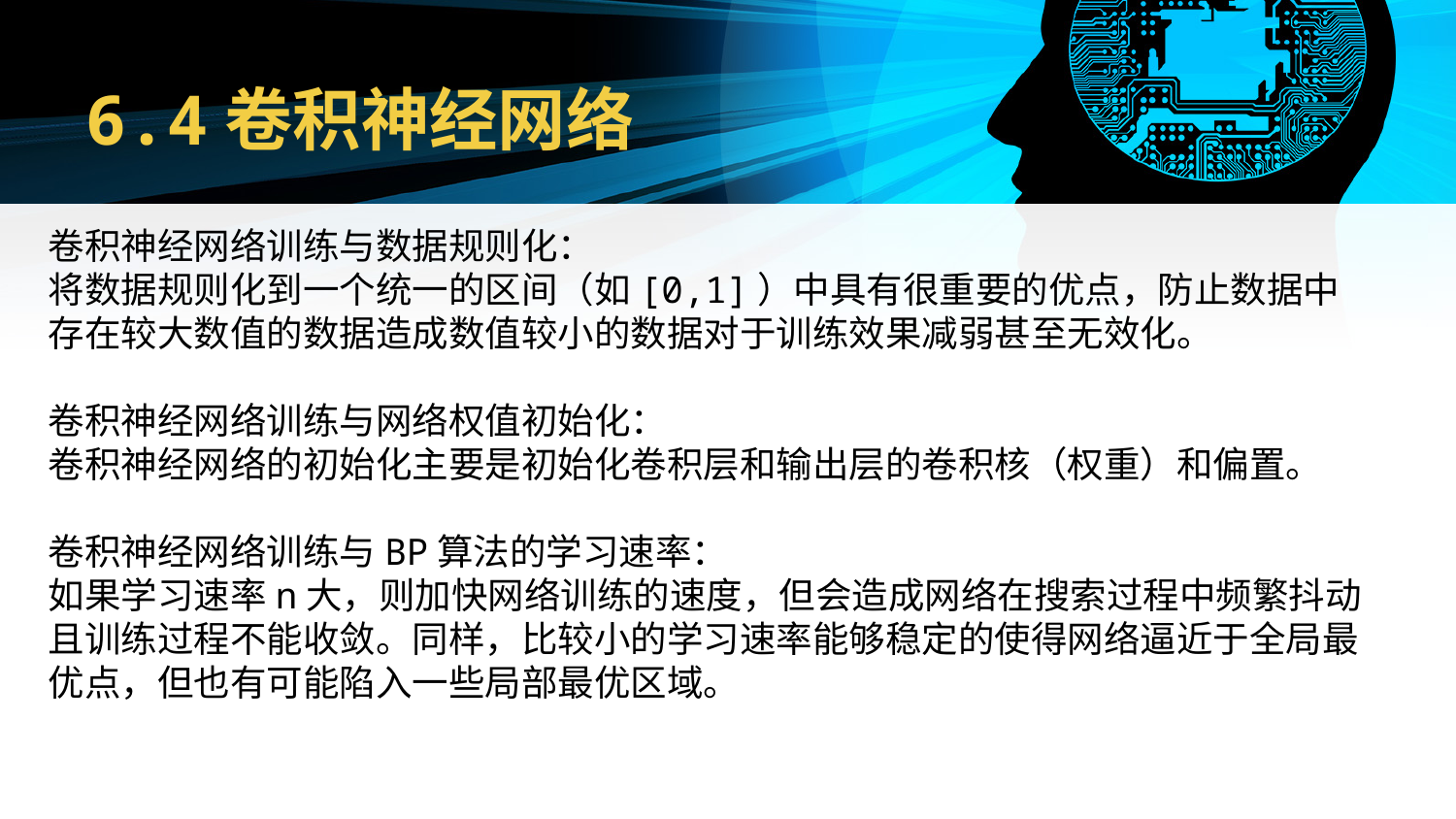

# 6.4卷积神经网络
卷积神经网络训练与数据规则化：
将数据规则化到一个统一的区间（如[0,1]）中具有很重要的优点，防止数据中存在较大数值的数据造成数值较小的数据对于训练效果减弱甚至无效化。

卷积神经网络训练与网络权值初始化：
卷积神经网络的初始化主要是初始化卷积层和输出层的卷积核（权重）和偏置。

卷积神经网络训练与BP算法的学习速率：
如果学习速率n大，则加快网络训练的速度，但会造成网络在搜索过程中频繁抖动且训练过程不能收敛。同样，比较小的学习速率能够稳定的使得网络逼近于全局最优点，但也有可能陷入一些局部最优区域。